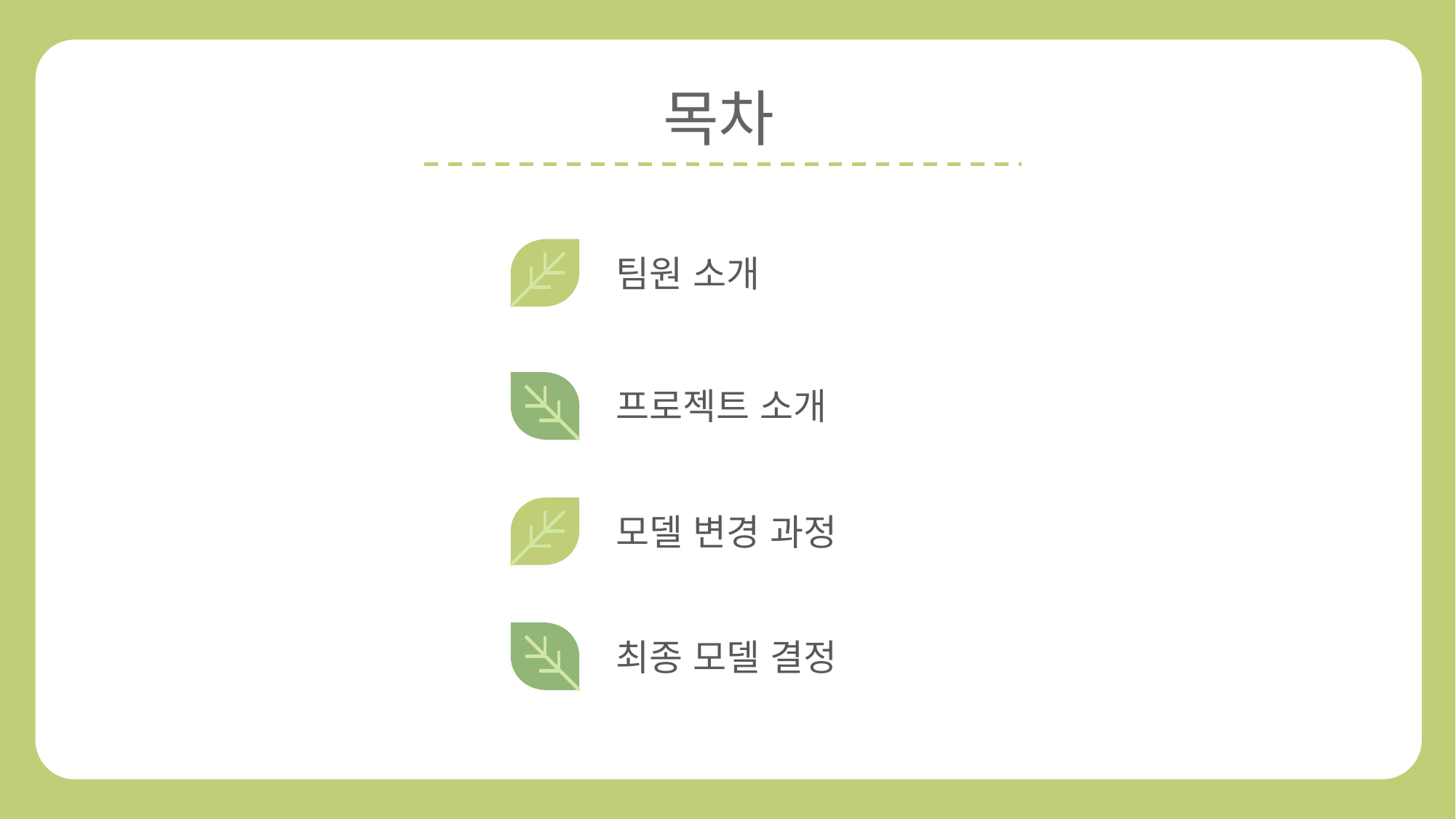

목차

팀원 소개

프로젝트 소개

모델 변경 과정

최종 모델 결정